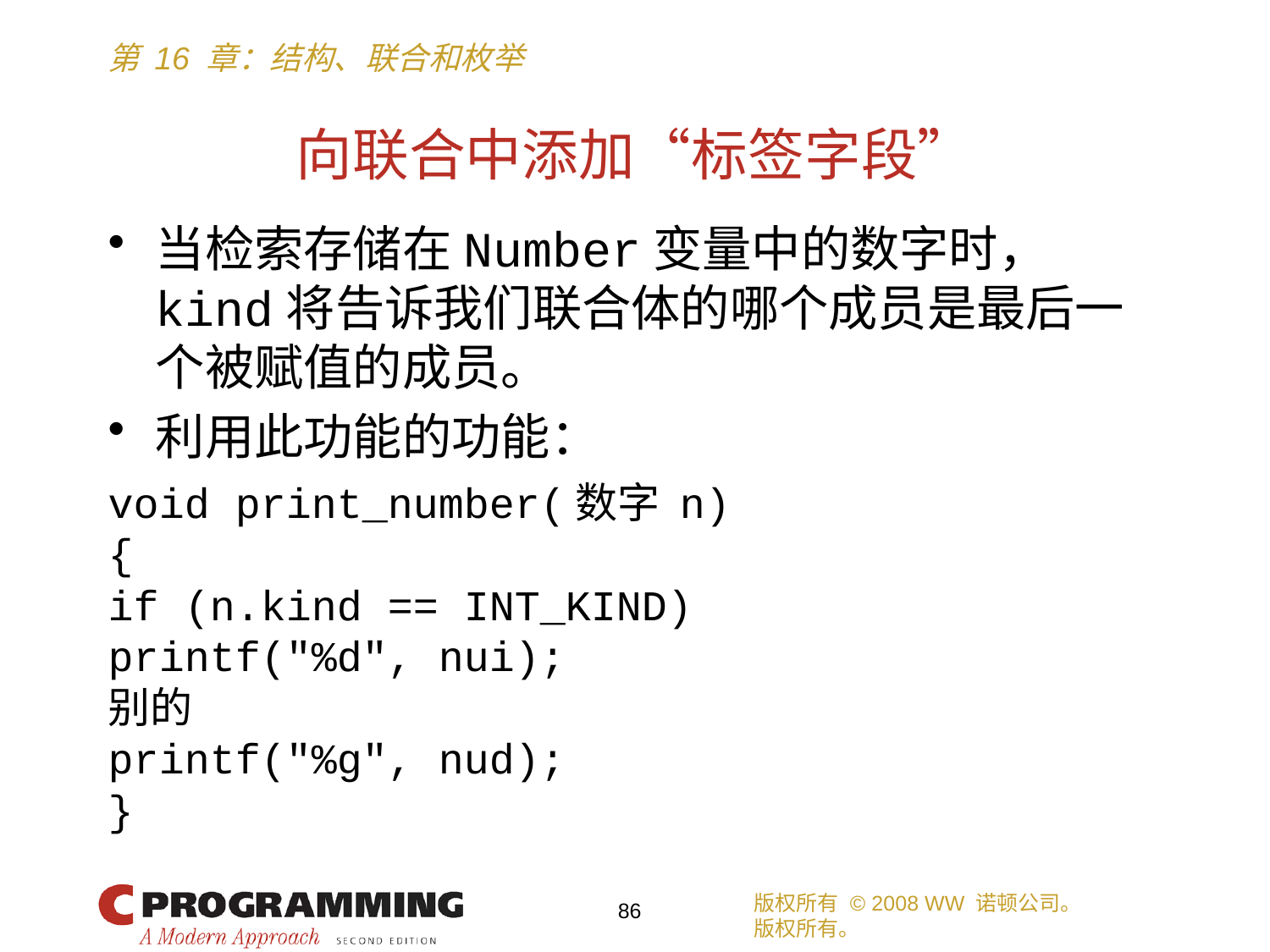

# 向联合中添加“标签字段”
当检索存储在Number变量中的数字时， kind将告诉我们联合体的哪个成员是最后一个被赋值的成员。
利用此功能的功能：
void print_number(数字 n)
{
if (n.kind == INT_KIND)
printf("%d", nui);
别的
printf("%g", nud);
}
版权所有 © 2008 WW 诺顿公司。
版权所有。
86